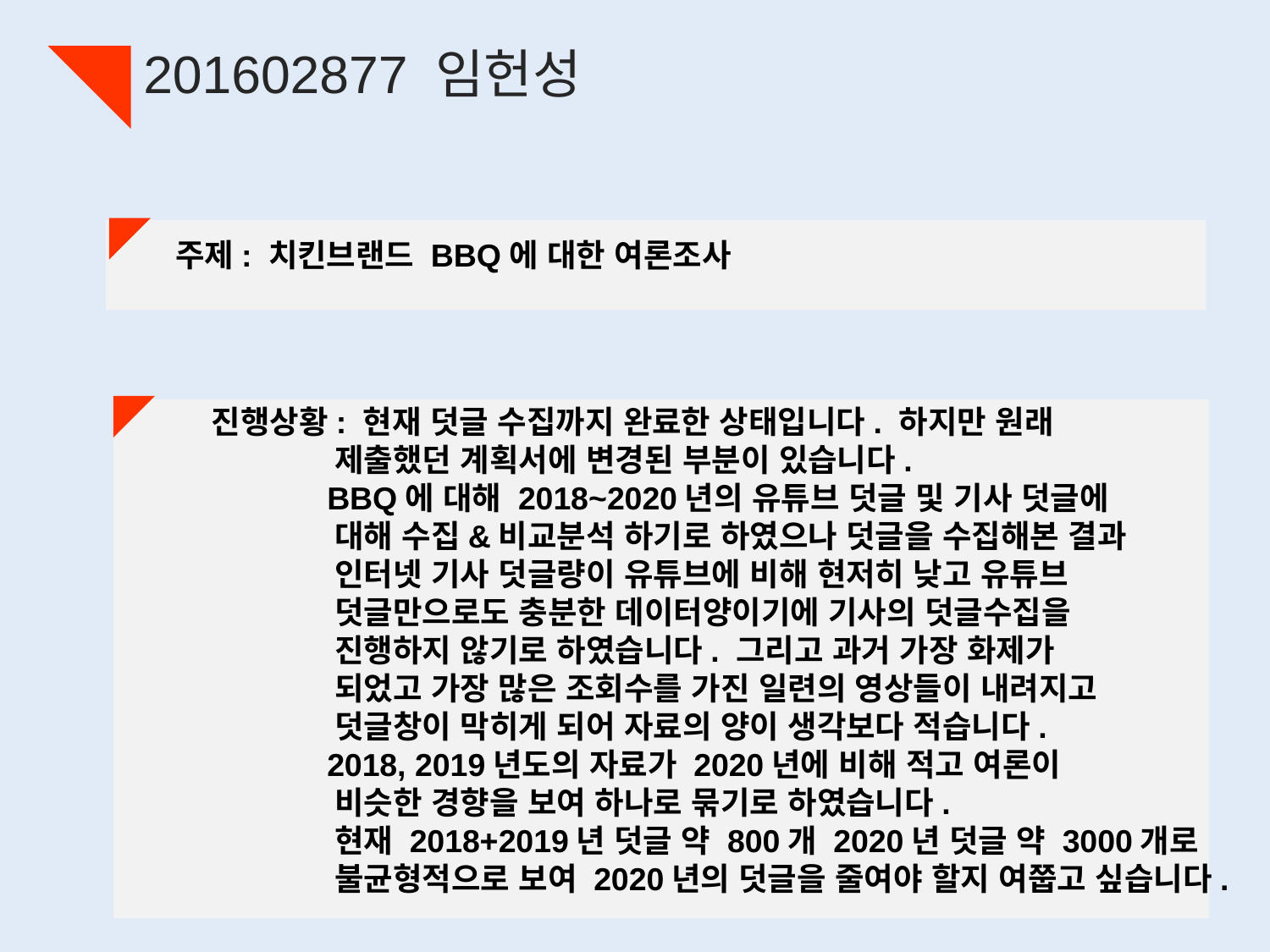

201602877 임헌성

주제: 치킨브랜드 BBQ에 대한 여론조사

진행상황: 현재 덧글 수집까지 완료한 상태입니다. 하지만 원래
             제출했던 계획서에 변경된 부분이 있습니다.
             BBQ에 대해 2018~2020년의 유튜브 덧글 및 기사 덧글에
             대해 수집&비교분석 하기로 하였으나 덧글을 수집해본 결과
             인터넷 기사 덧글량이 유튜브에 비해 현저히 낮고 유튜브
             덧글만으로도 충분한 데이터양이기에 기사의 덧글수집을
             진행하지 않기로 하였습니다. 그리고 과거 가장 화제가
             되었고 가장 많은 조회수를 가진 일련의 영상들이 내려지고
             덧글창이 막히게 되어 자료의 양이 생각보다 적습니다.
             2018, 2019년도의 자료가 2020년에 비해 적고 여론이
             비슷한 경향을 보여 하나로 묶기로 하였습니다.
             현재 2018+2019년 덧글 약 800개 2020년 덧글 약 3000개로
             불균형적으로 보여 2020년의 덧글을 줄여야 할지 여쭙고 싶습니다.